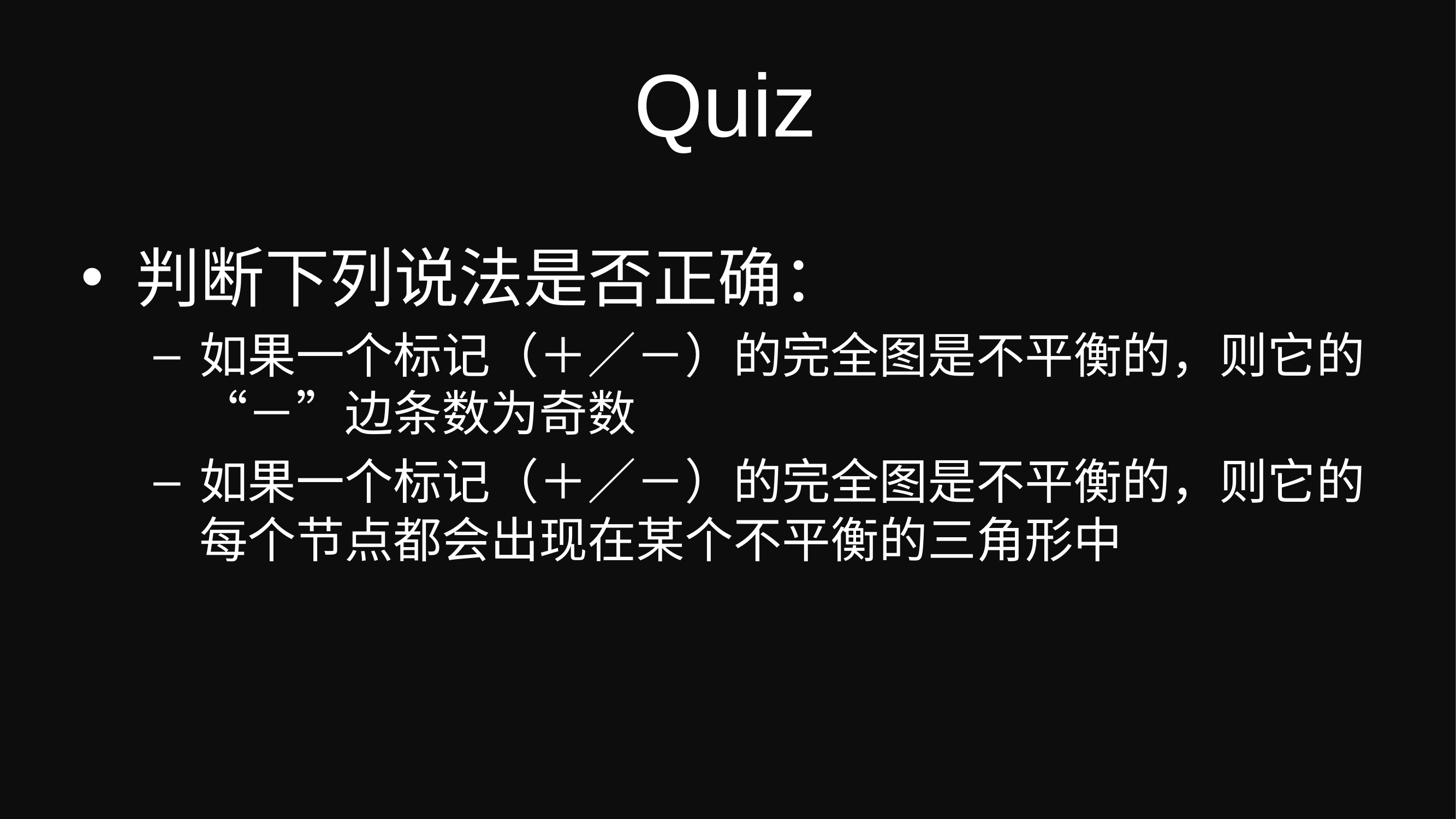

# Quiz
判断下列说法是否正确：
如果一个标记（＋／－）的完全图是不平衡的，则它的“－”边条数为奇数
如果一个标记（＋／－）的完全图是不平衡的，则它的每个节点都会出现在某个不平衡的三角形中